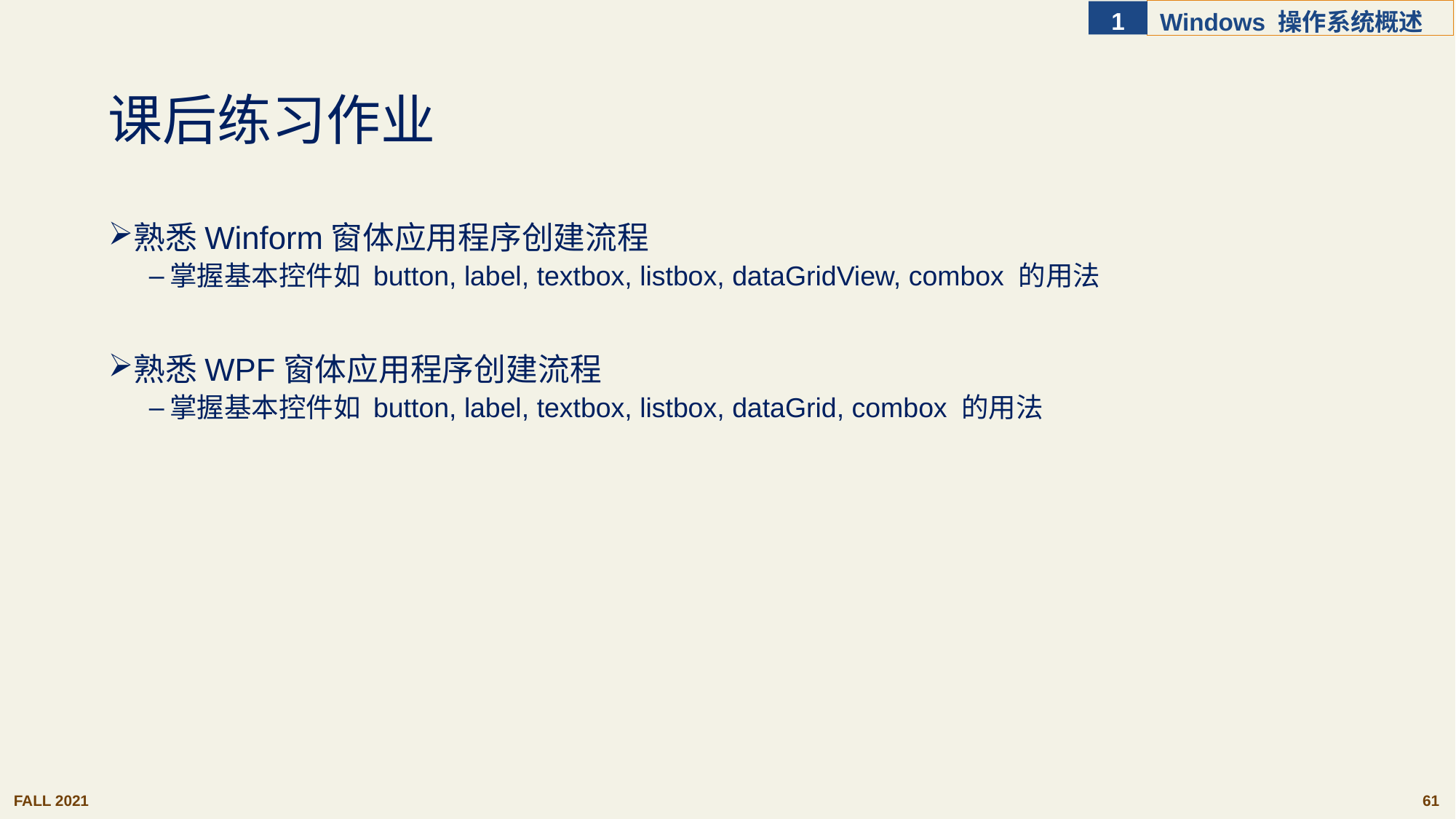

# 课后练习作业
熟悉Winform窗体应用程序创建流程
掌握基本控件如 button, label, textbox, listbox, dataGridView, combox 的用法

熟悉WPF窗体应用程序创建流程
掌握基本控件如 button, label, textbox, listbox, dataGrid, combox 的用法